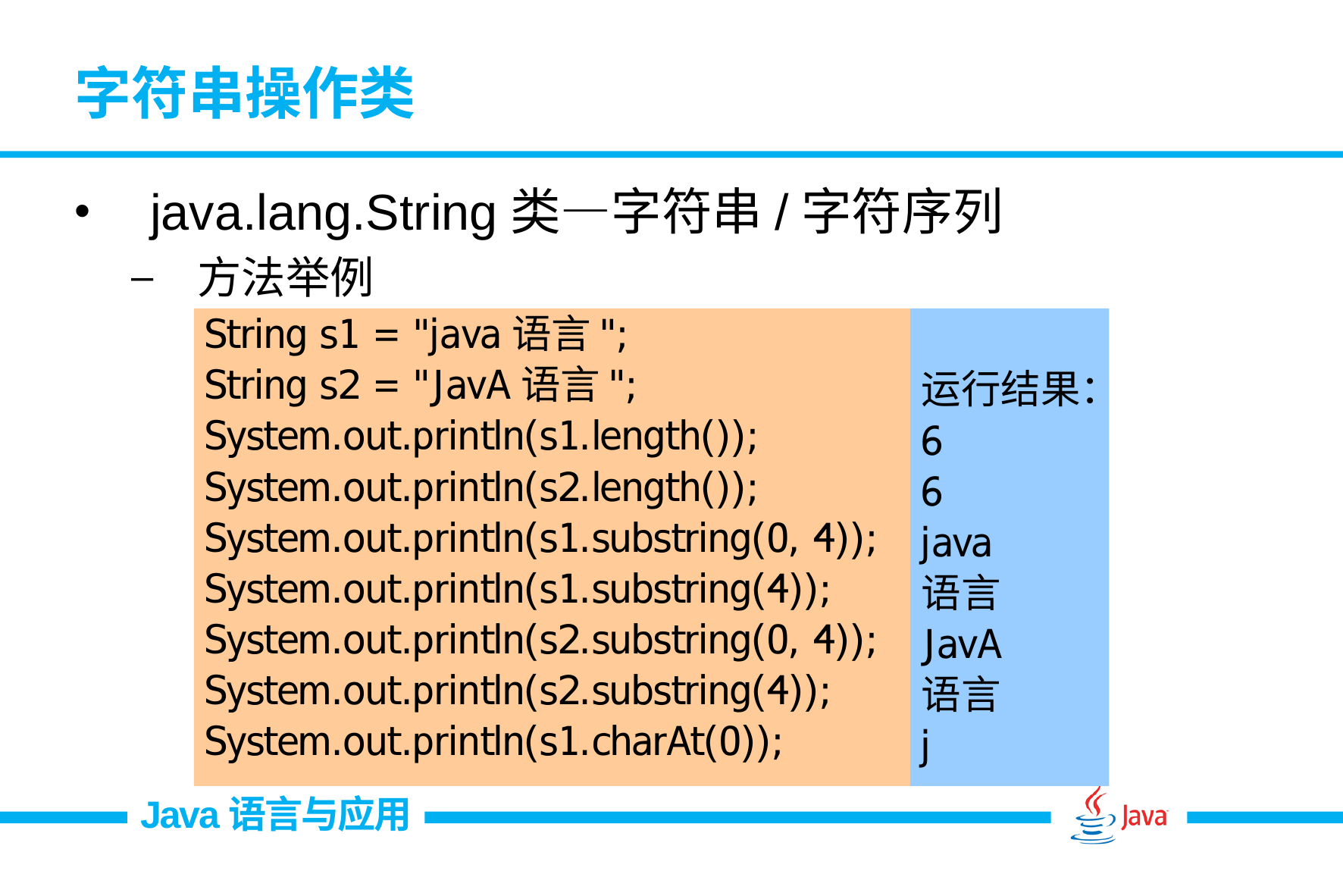

# 字符串操作类
java.lang.String类—字符串/字符序列
方法举例
String s1 = "java语言";
String s2 = "JavA语言";
System.out.println(s1.length());
System.out.println(s2.length());
System.out.println(s1.substring(0, 4));
System.out.println(s1.substring(4));
System.out.println(s2.substring(0, 4));
System.out.println(s2.substring(4));
System.out.println(s1.charAt(0));

运行结果：
6
6
java
语言
JavA
语言
j